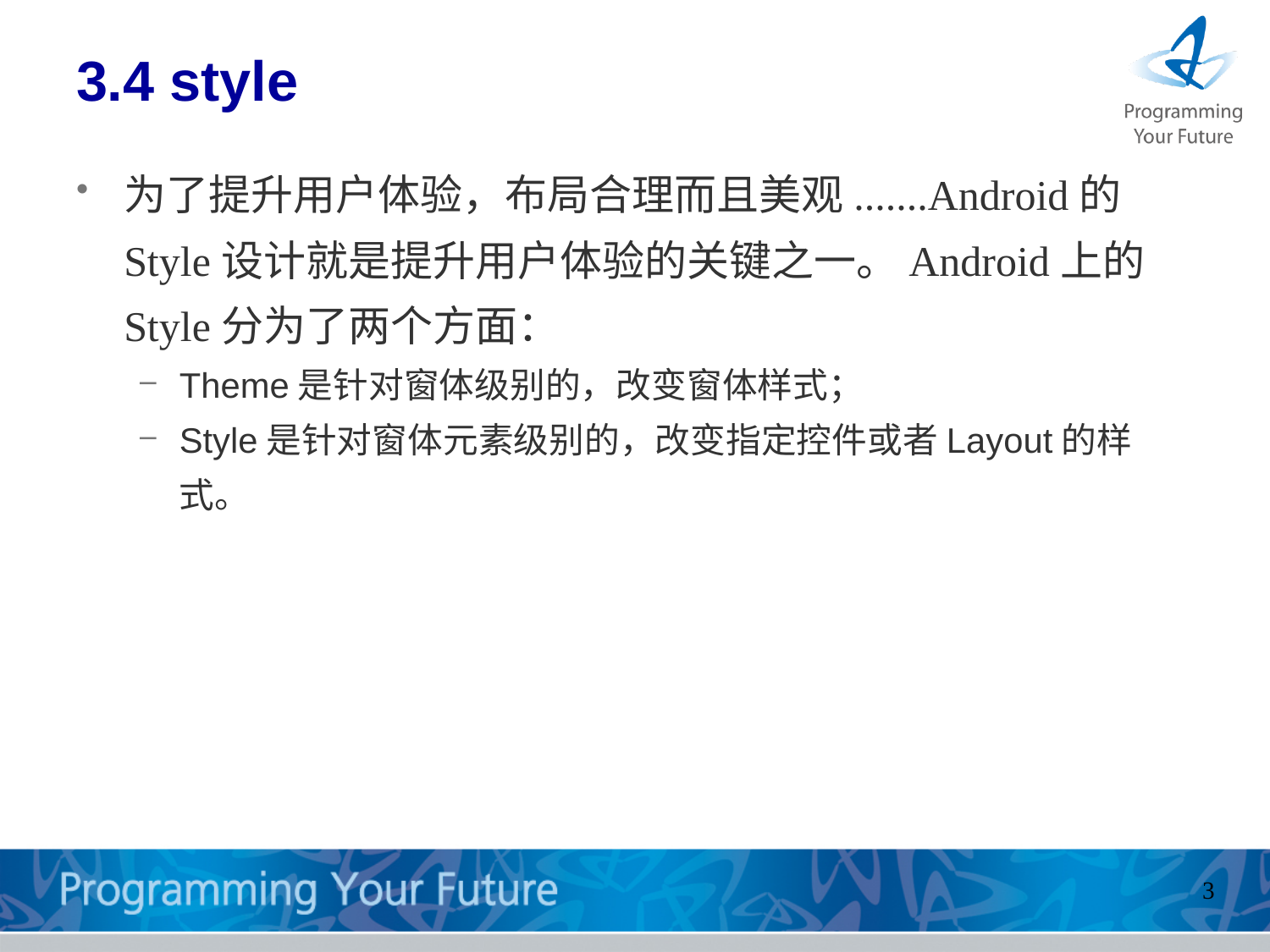

# 3.4 style
为了提升用户体验，布局合理而且美观.......Android的Style设计就是提升用户体验的关键之一。Android上的Style分为了两个方面：
Theme是针对窗体级别的，改变窗体样式；
Style是针对窗体元素级别的，改变指定控件或者Layout的样式。